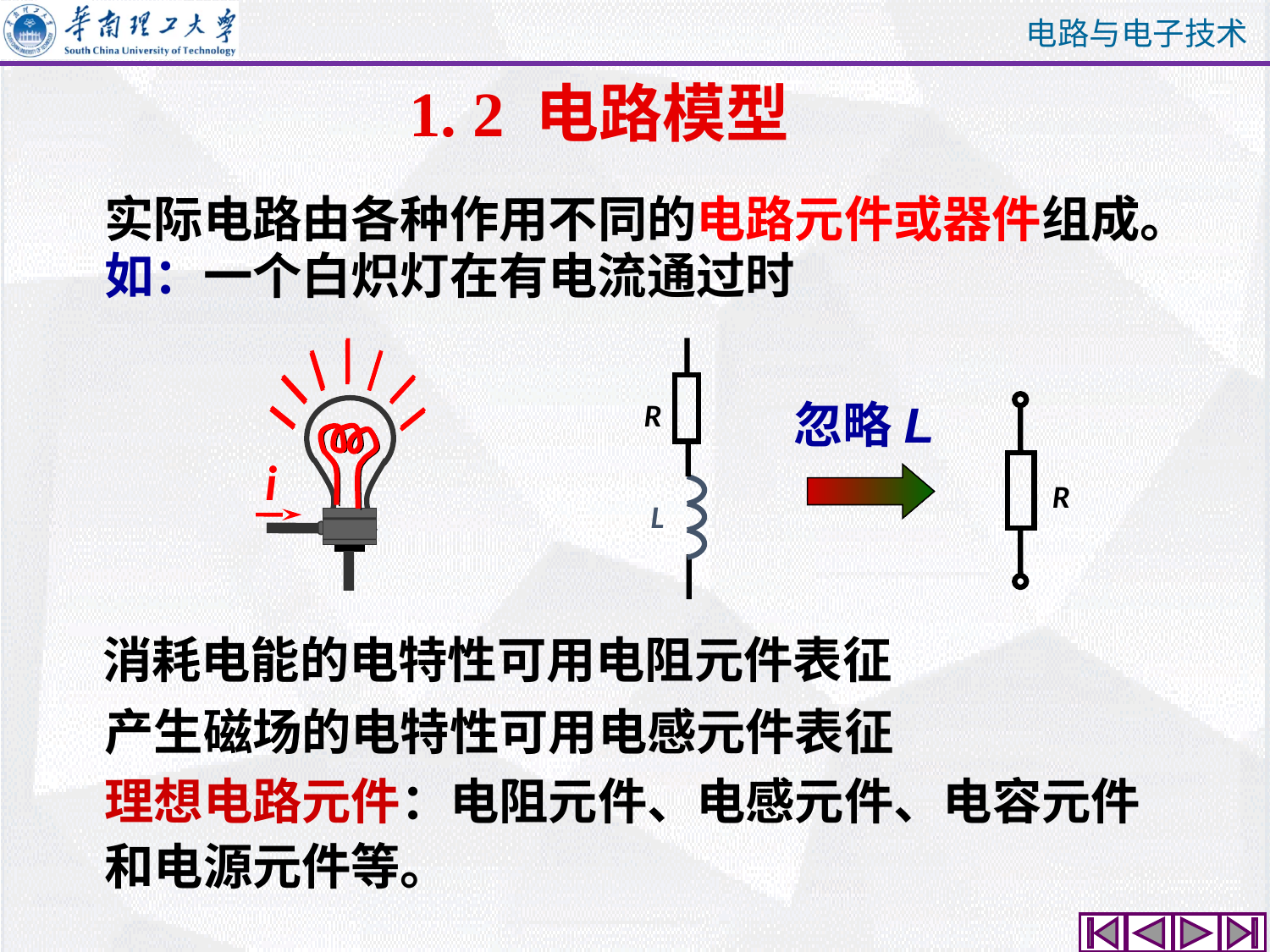

1. 2 电路模型
实际电路由各种作用不同的电路元件或器件组成。
如：一个白炽灯在有电流通过时

R

L

i

 忽略L

R

消耗电能的电特性可用电阻元件表征
产生磁场的电特性可用电感元件表征
理想电路元件：电阻元件、电感元件、电容元件和电源元件等。